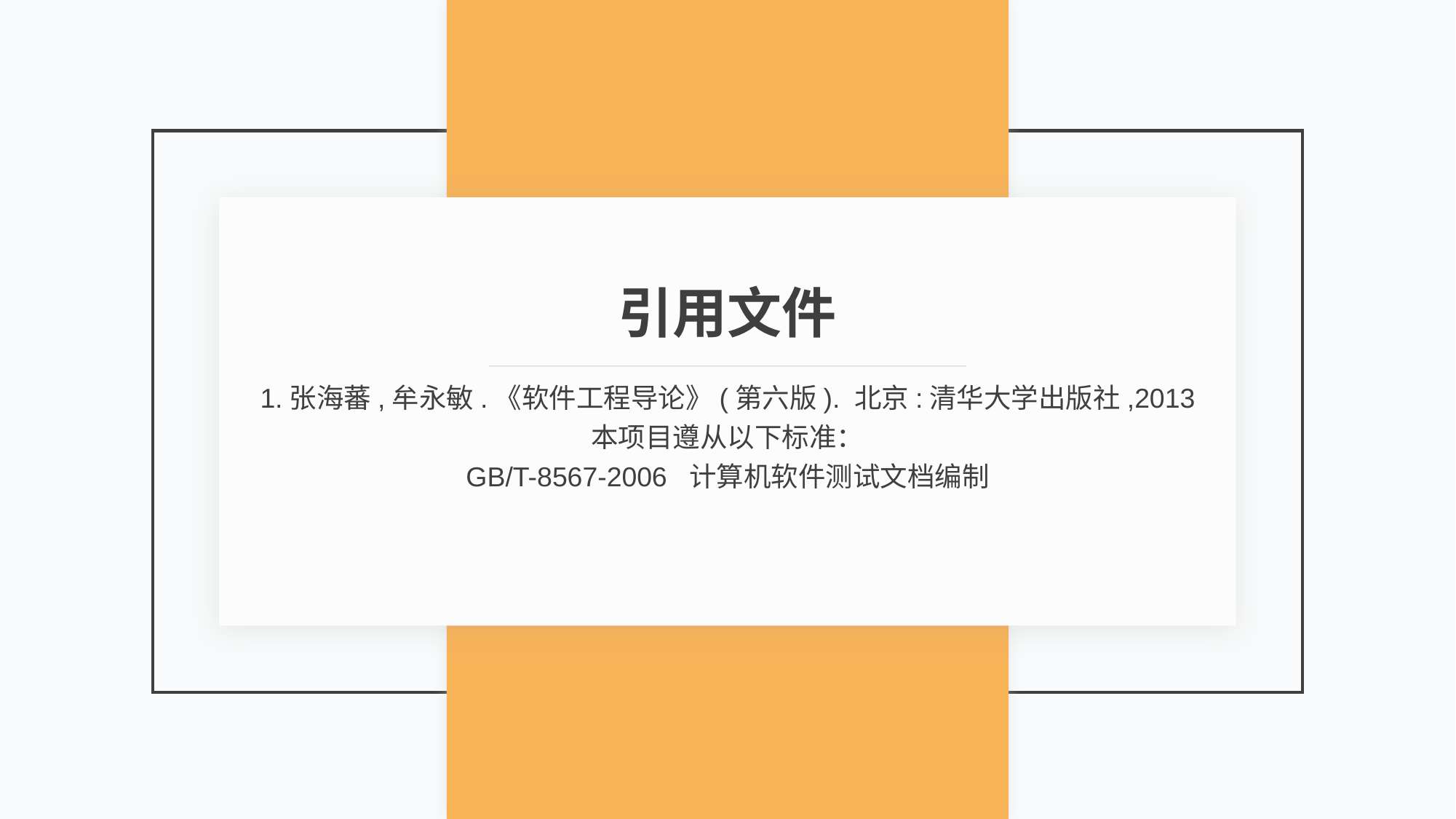

引用文件

1.张海蕃,牟永敏.《软件工程导论》(第六版). 北京:清华大学出版社,2013
本项目遵从以下标准：
GB/T-8567-2006  计算机软件测试文档编制